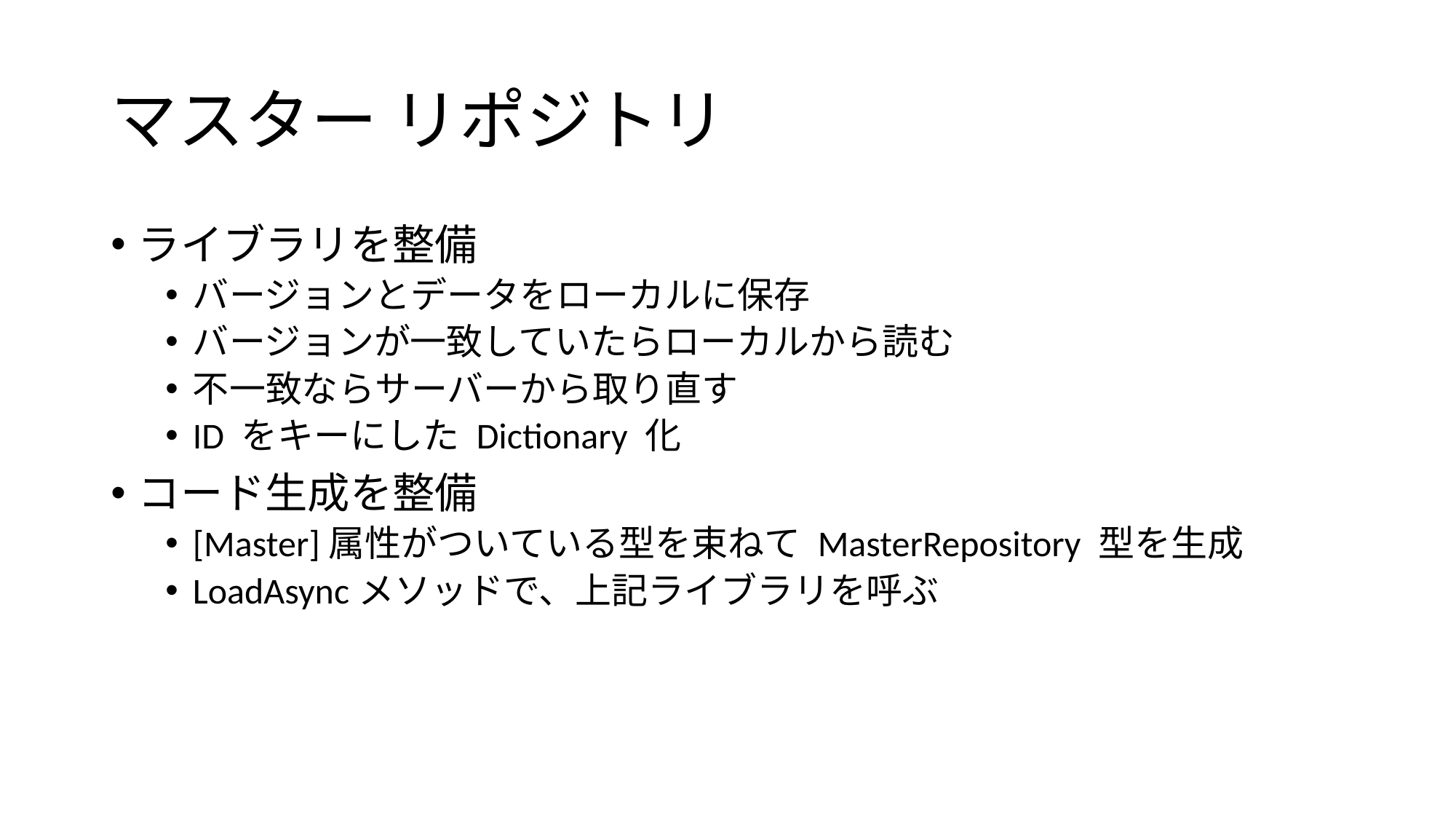

# マスター リポジトリ
ライブラリを整備
バージョンとデータをローカルに保存
バージョンが一致していたらローカルから読む
不一致ならサーバーから取り直す
ID をキーにした Dictionary 化
コード生成を整備
[Master]属性がついている型を束ねて MasterRepository 型を生成
LoadAsyncメソッドで、上記ライブラリを呼ぶ